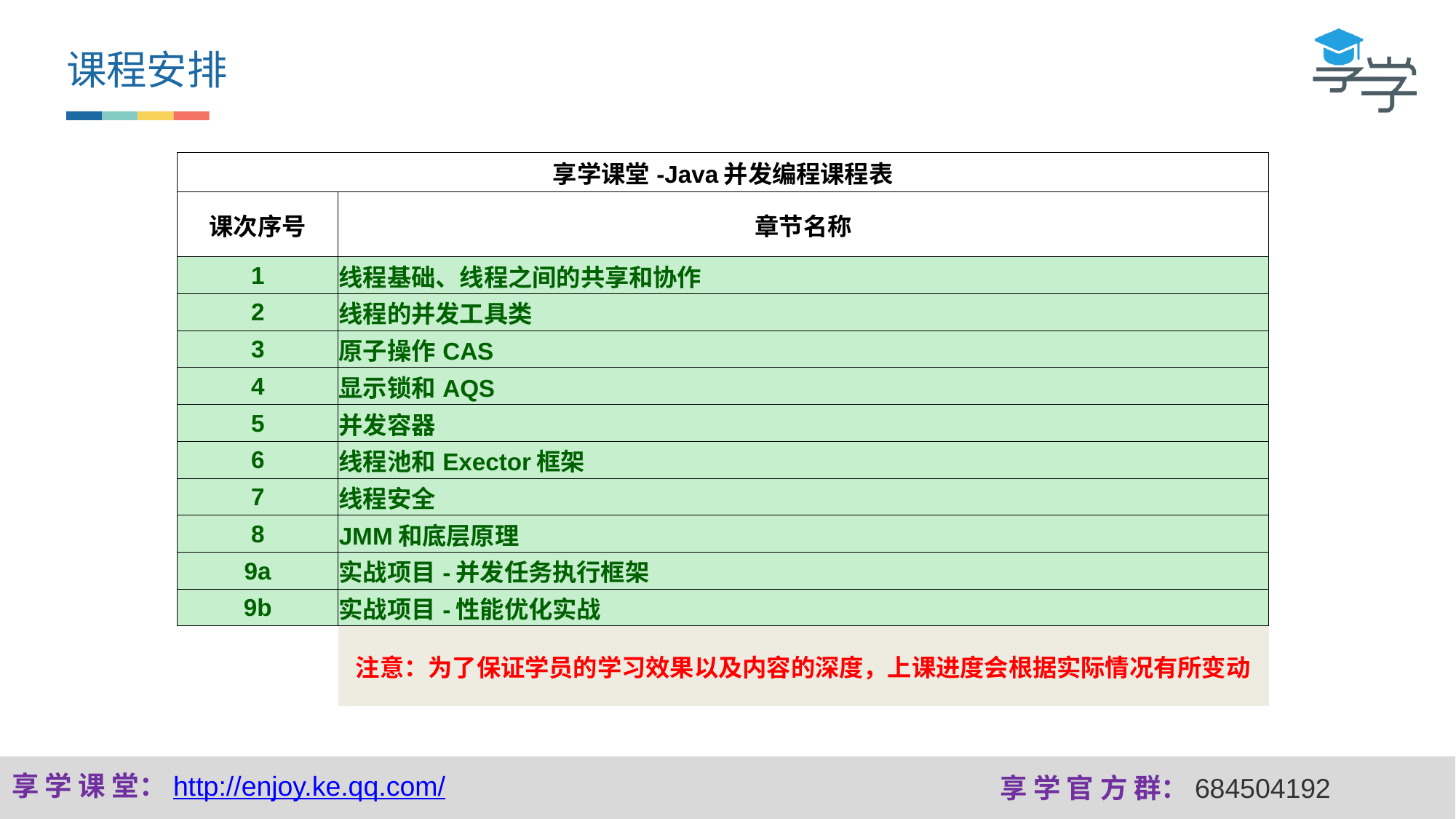

课程安排

| 享学课堂-Java并发编程课程表 |  |
| --- | --- |
| 课次序号 | 章节名称 |
| 1 | 线程基础、线程之间的共享和协作 |
| 2 | 线程的并发工具类 |
| 3 | 原子操作CAS |
| 4 | 显示锁和AQS |
| 5 | 并发容器 |
| 6 | 线程池和Exector框架 |
| 7 | 线程安全 |
| 8 | JMM和底层原理 |
| 9a | 实战项目-并发任务执行框架 |
| 9b | 实战项目-性能优化实战 |
|  | 注意：为了保证学员的学习效果以及内容的深度，上课进度会根据实际情况有所变动 |
|  |  |